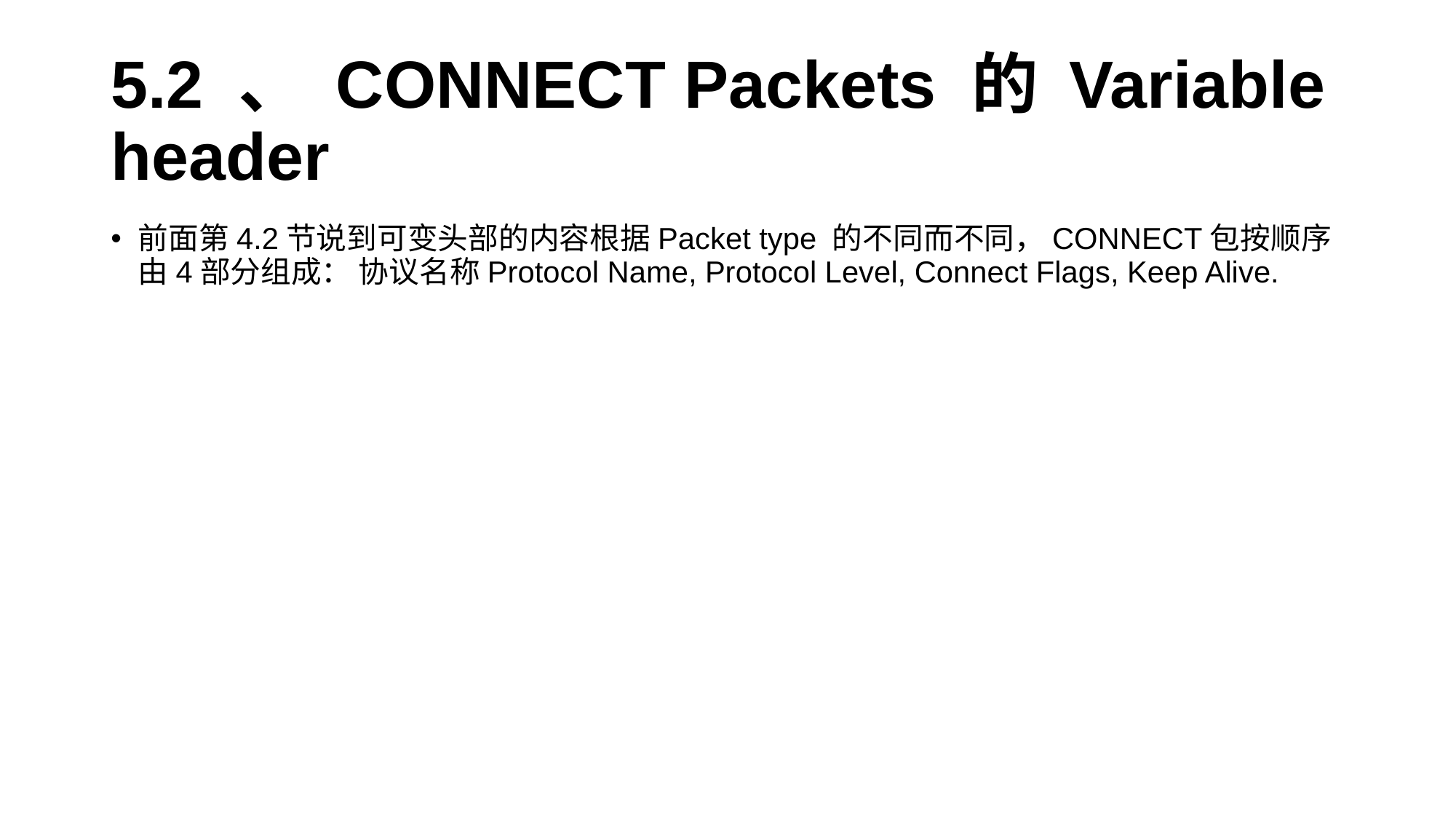

# 5.2 、 CONNECT Packets 的 Variable header
前面第4.2节说到可变头部的内容根据Packet type 的不同而不同，CONNECT包按顺序由4部分组成： 协议名称Protocol Name, Protocol Level, Connect Flags, Keep Alive.